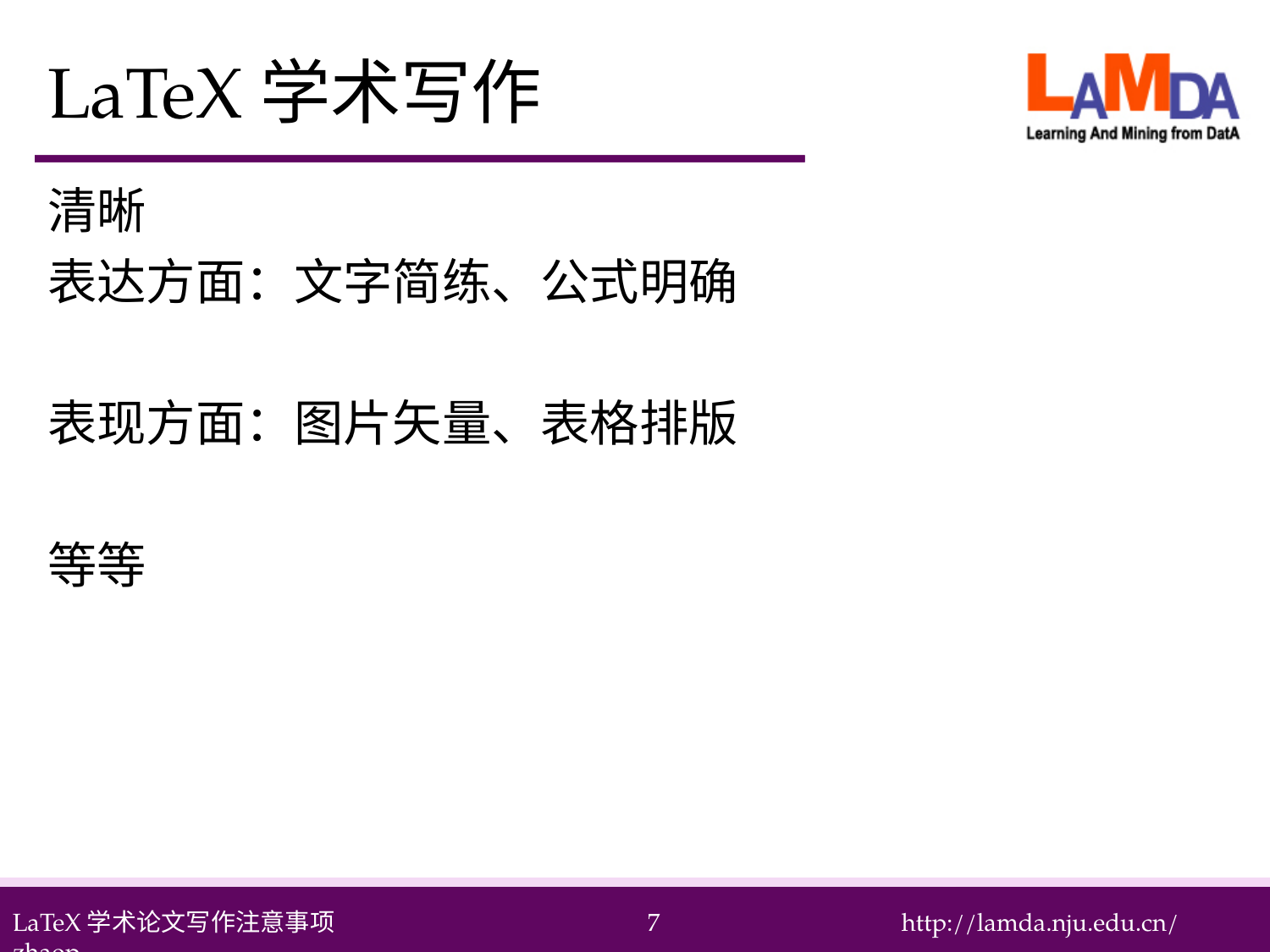

# LaTeX学术写作
清晰
表达方面：文字简练、公式明确

表现方面：图片矢量、表格排版

等等